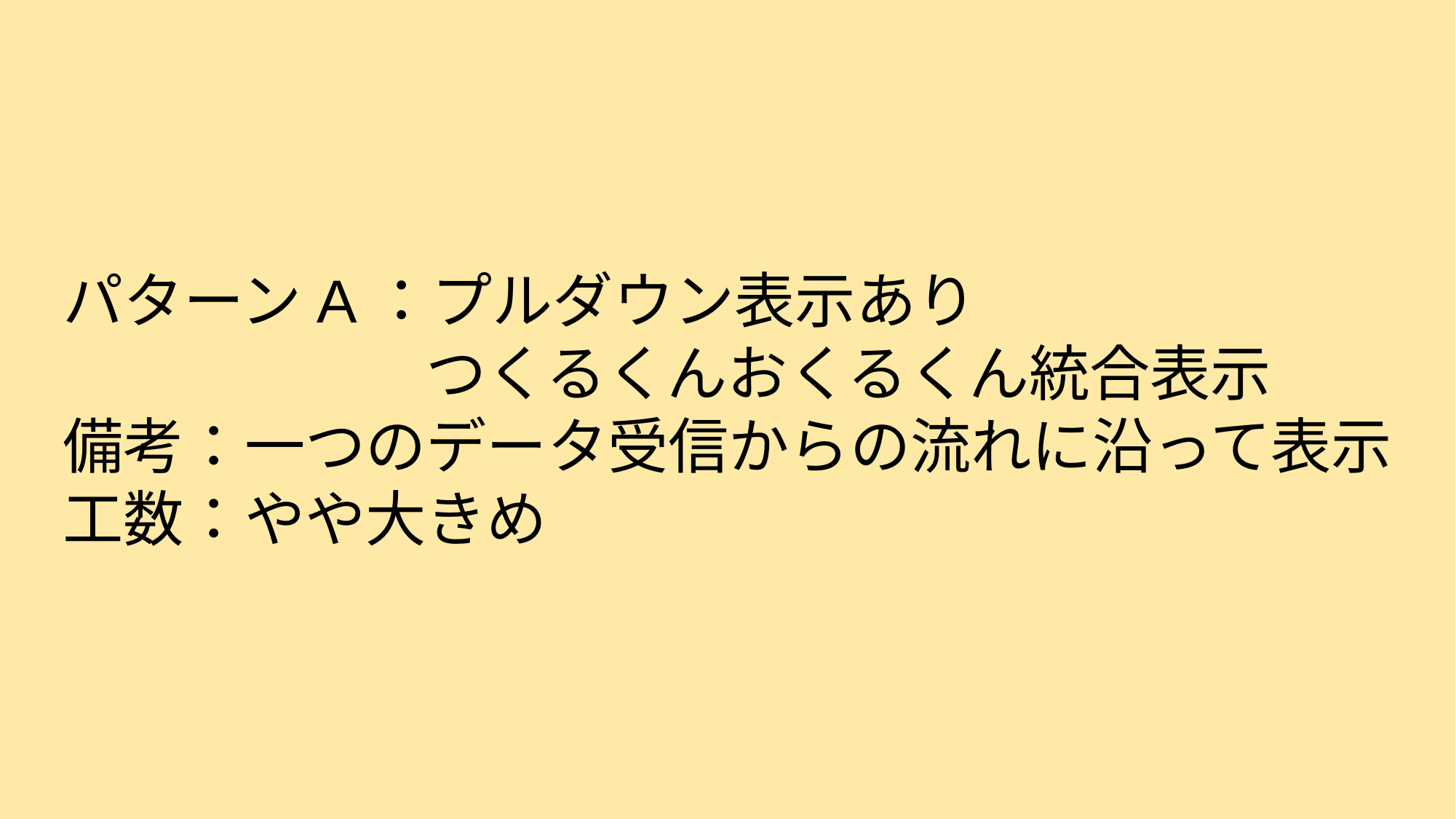

パターンA：プルダウン表示あり
　　　　　　つくるくんおくるくん統合表示
備考：一つのデータ受信からの流れに沿って表示
工数：やや大きめ